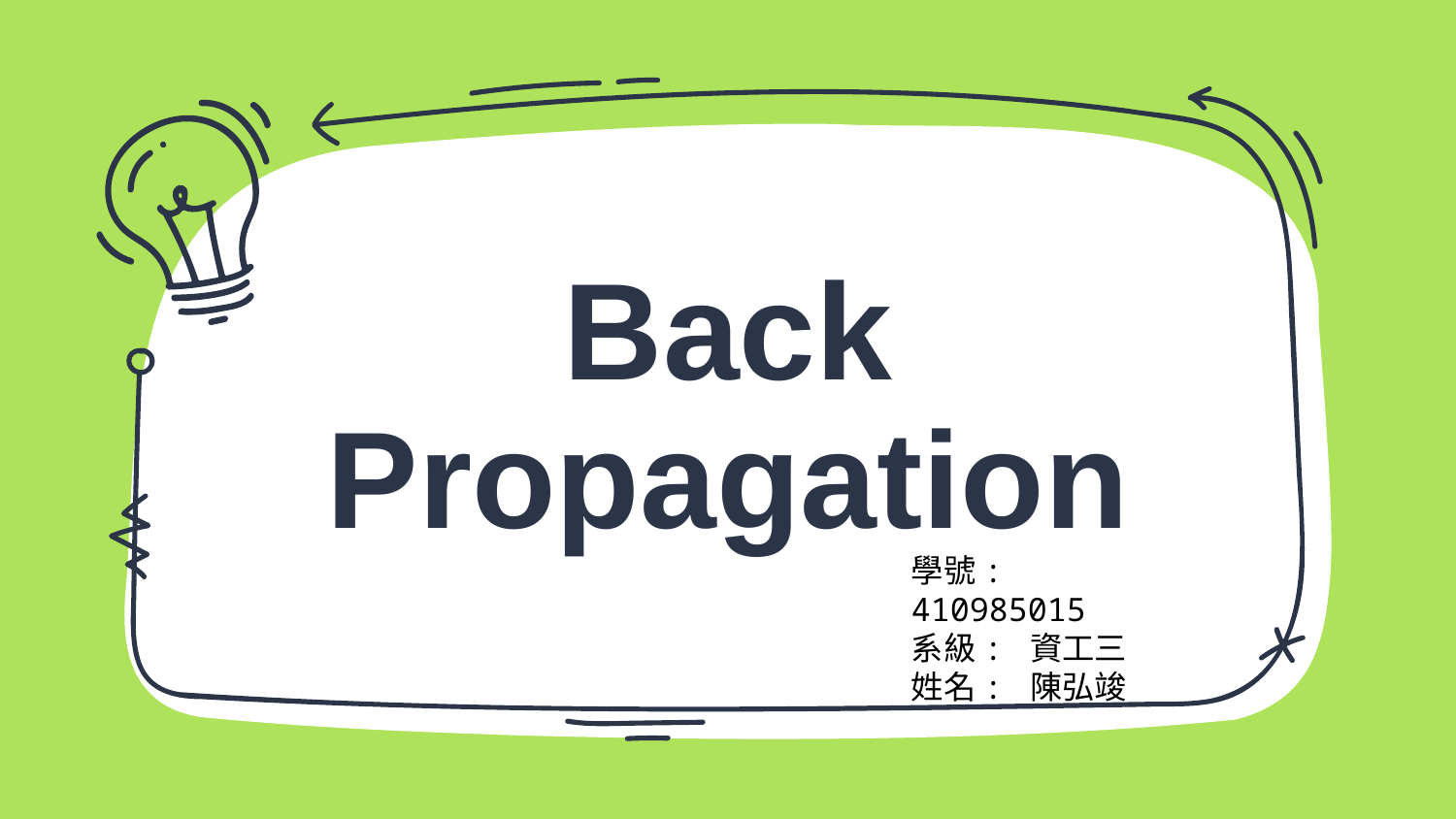

# Back Propagation
學號: 410985015
系級: 資工三
姓名: 陳弘竣